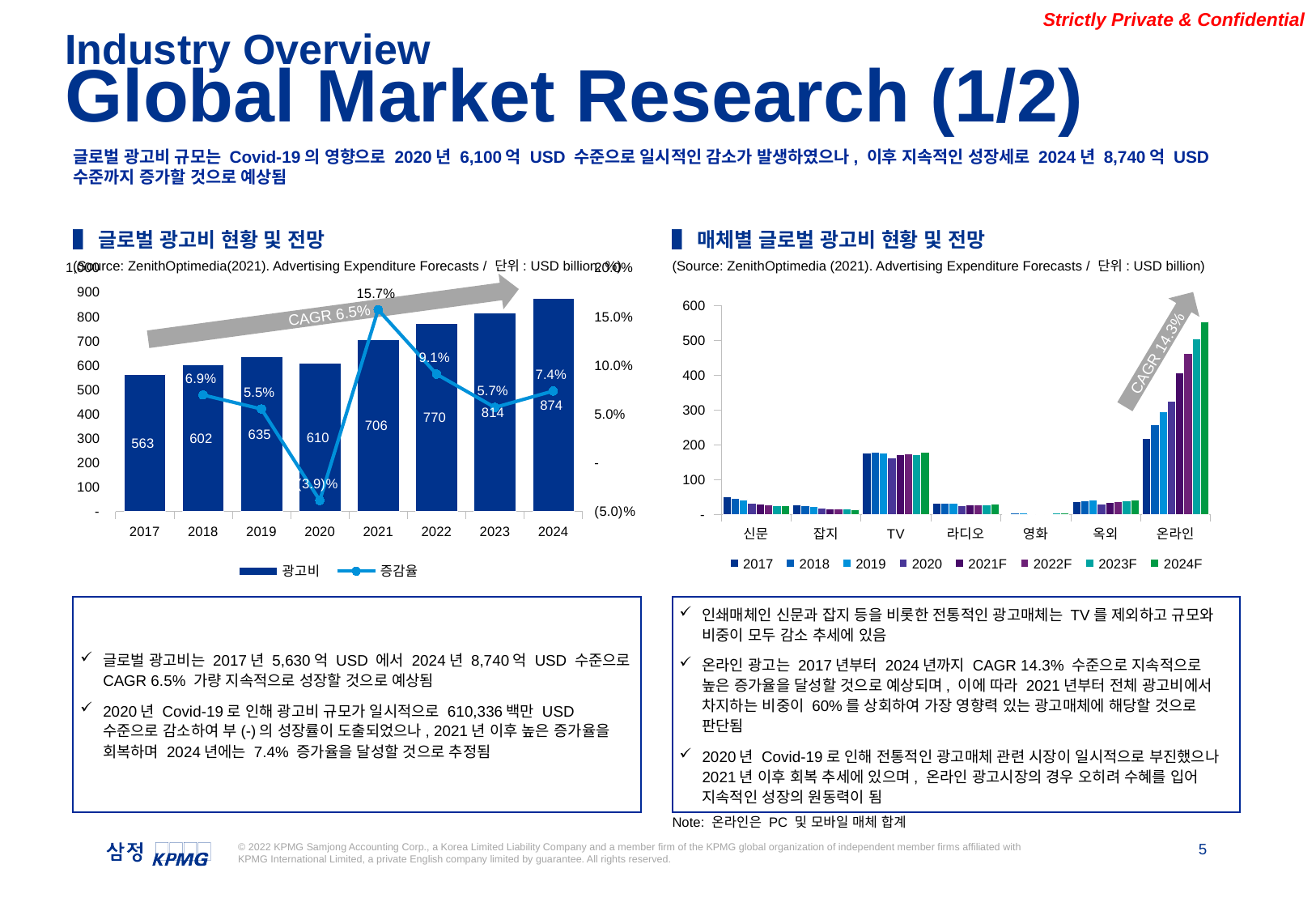

Industry Overview
Global Market Research (1/2)
글로벌 광고비 규모는 Covid-19의 영향으로 2020년 6,100억 USD 수준으로 일시적인 감소가 발생하였으나, 이후 지속적인 성장세로 2024년 8,740억 USD 수준까지 증가할 것으로 예상됨
▌글로벌 광고비 현황 및 전망
▌매체별 글로벌 광고비 현황 및 전망

### Chart

| Category | 광고비 | 증감율 |
|---|---|---|
| 2017 | 562687.0 | None |
| 2018 | 601762.0 | 0.06944358053411577 |
| 2019 | 634906.0 | 0.055078253528803744 |
| 2020 | 610336.0 | -0.038698642003698186 |
| 2021 | 706078.0 | 0.15686769254967756 |
| 2022 | 770228.0 | 0.09085398497049901 |
| 2023 | 813907.0 | 0.05670918221617495 |
| 2024 | 873755.0 | 0.07353174257009708 |
(Source: ZenithOptimedia(2021). Advertising Expenditure Forecasts / 단위: USD billion, %)
(Source: ZenithOptimedia (2021). Advertising Expenditure Forecasts / 단위: USD billion)

### Chart

| Category | 2017 | 2018 | 2019 | 2020 | 2021F | 2022F | 2023F | 2024F |
|---|---|---|---|---|---|---|---|---|
| 신문 | 51139.0 | 46577.0 | 42815.0 | 32016.0 | 29509.0 | 28041.0 | 26792.0 | 25804.0 |
| 잡지 | 28748.0 | 26472.0 | 23863.0 | 18348.0 | 17487.0 | 16435.0 | 15621.0 | 14998.0 |
| TV | 177785.0 | 179103.0 | 176560.0 | 162308.0 | 171211.0 | 174291.0 | 172926.0 | 178733.0 |
| 라디오 | 33509.0 | 33988.0 | 34072.0 | 26247.0 | 27899.0 | 28846.0 | 28960.0 | 29755.0 |
| 영화 | 3589.0 | 4030.0 | 4675.0 | 1318.0 | 2331.0 | 3466.0 | 4250.0 | 4985.0 |
| 옥외 | 38404.0 | 39984.0 | 41325.0 | 30006.0 | 34249.0 | 37902.0 | 40203.0 | 42384.0 |
| 온라인 | 217515.0 | 258006.0 | 296226.0 | 325492.0 | 406164.0 | 461948.0 | 503929.0 | 553534.0 |
CAGR 6.5%
CAGR 14.3%
글로벌 광고비는 2017년 5,630억 USD 에서 2024년 8,740억 USD 수준으로 CAGR 6.5% 가량 지속적으로 성장할 것으로 예상됨
2020년 Covid-19로 인해 광고비 규모가 일시적으로 610,336백만 USD 수준으로 감소하여 부(-)의 성장률이 도출되었으나, 2021년 이후 높은 증가율을 회복하며 2024년에는 7.4% 증가율을 달성할 것으로 추정됨
인쇄매체인 신문과 잡지 등을 비롯한 전통적인 광고매체는 TV를 제외하고 규모와 비중이 모두 감소 추세에 있음
온라인 광고는 2017년부터 2024년까지 CAGR 14.3% 수준으로 지속적으로 높은 증가율을 달성할 것으로 예상되며, 이에 따라 2021년부터 전체 광고비에서 차지하는 비중이 60%를 상회하여 가장 영향력 있는 광고매체에 해당할 것으로 판단됨
2020년 Covid-19로 인해 전통적인 광고매체 관련 시장이 일시적으로 부진했으나 2021년 이후 회복 추세에 있으며, 온라인 광고시장의 경우 오히려 수혜를 입어 지속적인 성장의 원동력이 됨
Note: 온라인은 PC 및 모바일 매체 합계